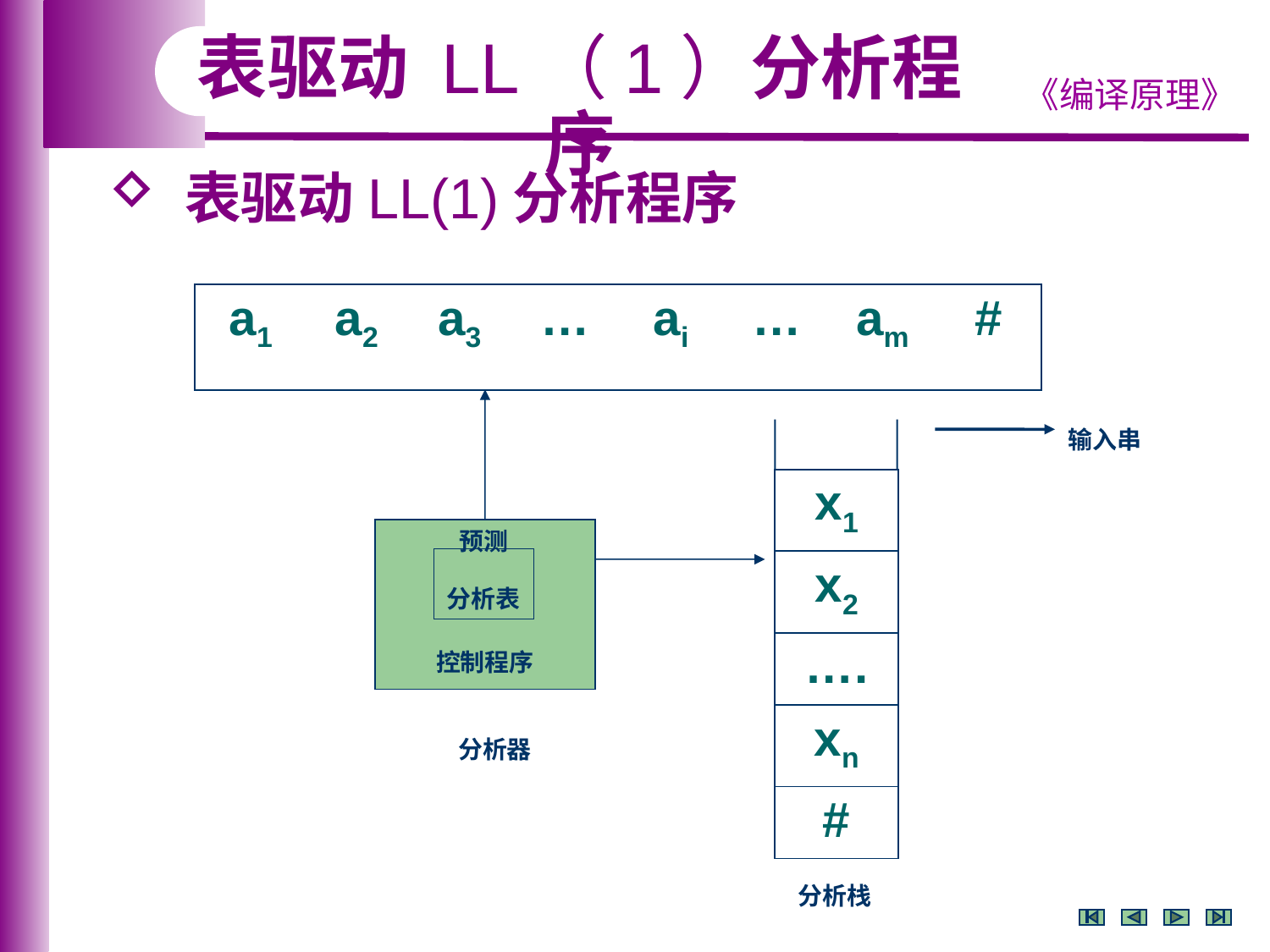

表驱动 LL（1）分析程序
 表驱动LL(1)分析程序
| a1 | a2 | a3 | … | ai | … | am | # |
| --- | --- | --- | --- | --- | --- | --- | --- |

输入串

| x1 |
| --- |
| x2 |
| …. |
| xn |
| # |

控制程序
预测
分析表

分析器
分析栈